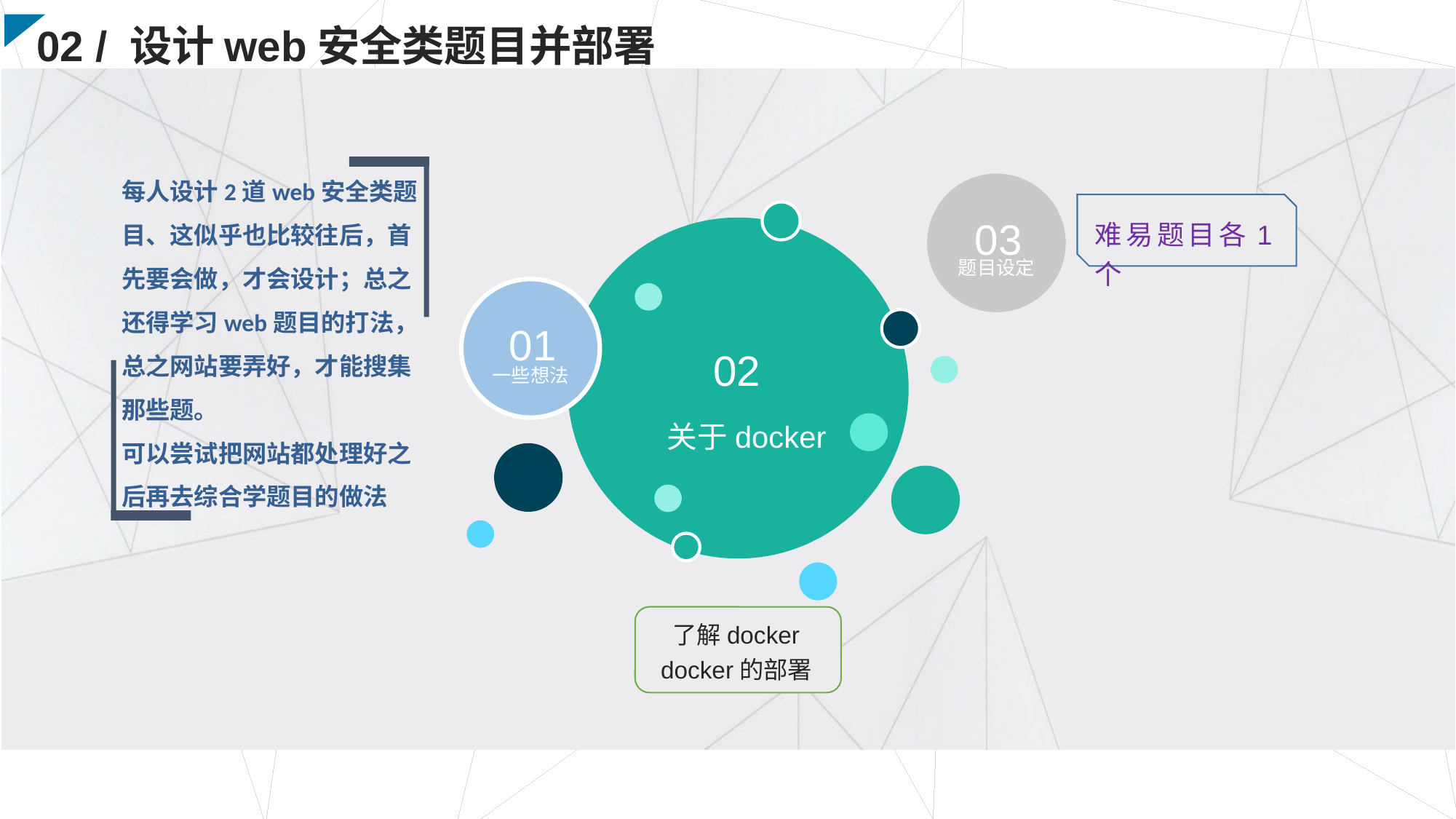

02 / 设计web安全类题目并部署
每人设计2道web安全类题目、这似乎也比较往后，首先要会做，才会设计；总之还得学习web题目的打法，总之网站要弄好，才能搜集那些题。
可以尝试把网站都处理好之后再去综合学题目的做法

03
难易题目各1个
题目设定
01
02
一些想法
关于docker

了解docker
docker的部署